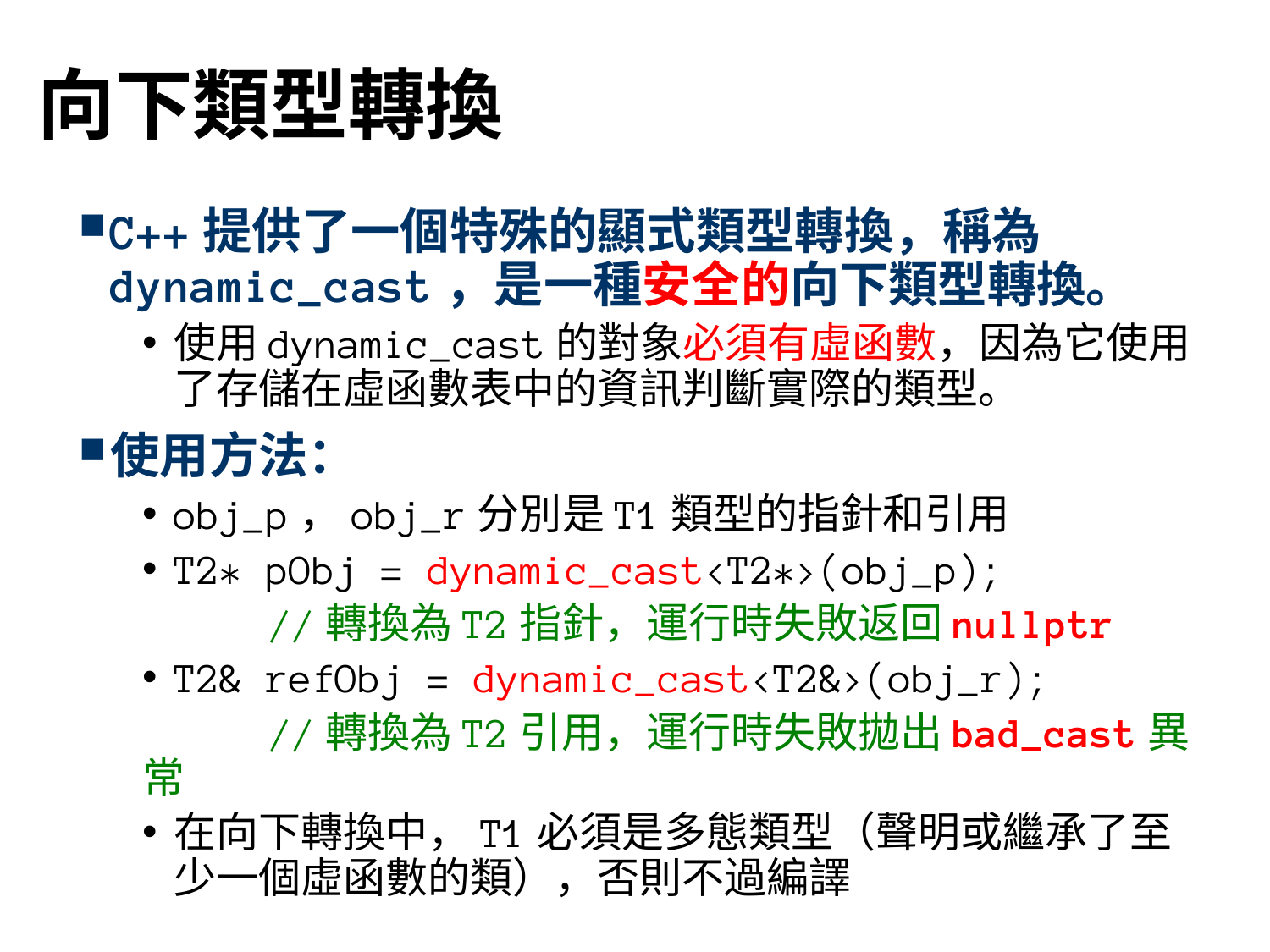

# 向下類型轉換
C++提供了一個特殊的顯式類型轉換，稱為dynamic_cast，是一種安全的向下類型轉換。
使用dynamic_cast的對象必須有虛函數，因為它使用了存儲在虛函數表中的資訊判斷實際的類型。
使用方法：
obj_p，obj_r分別是T1類型的指針和引用
T2* pObj = dynamic_cast<T2*>(obj_p);
	//轉換為T2指針，運行時失敗返回nullptr
T2& refObj = dynamic_cast<T2&>(obj_r);
	//轉換為T2引用，運行時失敗拋出bad_cast異常
在向下轉換中，T1必須是多態類型（聲明或繼承了至少一個虛函數的類），否則不過編譯